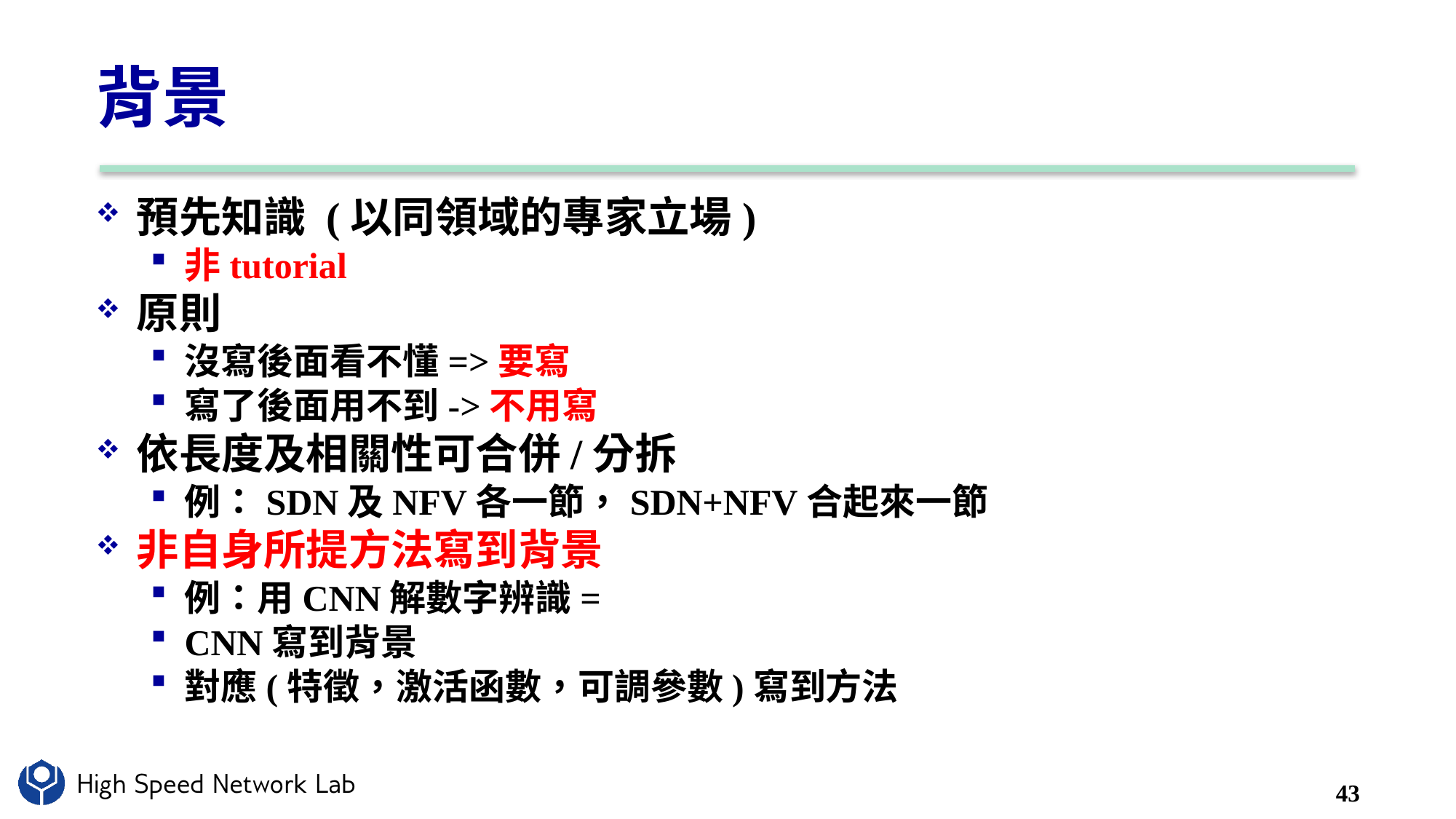

# 背景
預先知識 (以同領域的專家立場)
非tutorial
原則
沒寫後面看不懂=>要寫
寫了後面用不到->不用寫
依長度及相關性可合併/分拆
例：SDN及NFV各一節，SDN+NFV合起來一節
非自身所提方法寫到背景
例：用CNN解數字辨識=
CNN寫到背景
對應(特徵，激活函數，可調參數)寫到方法
43